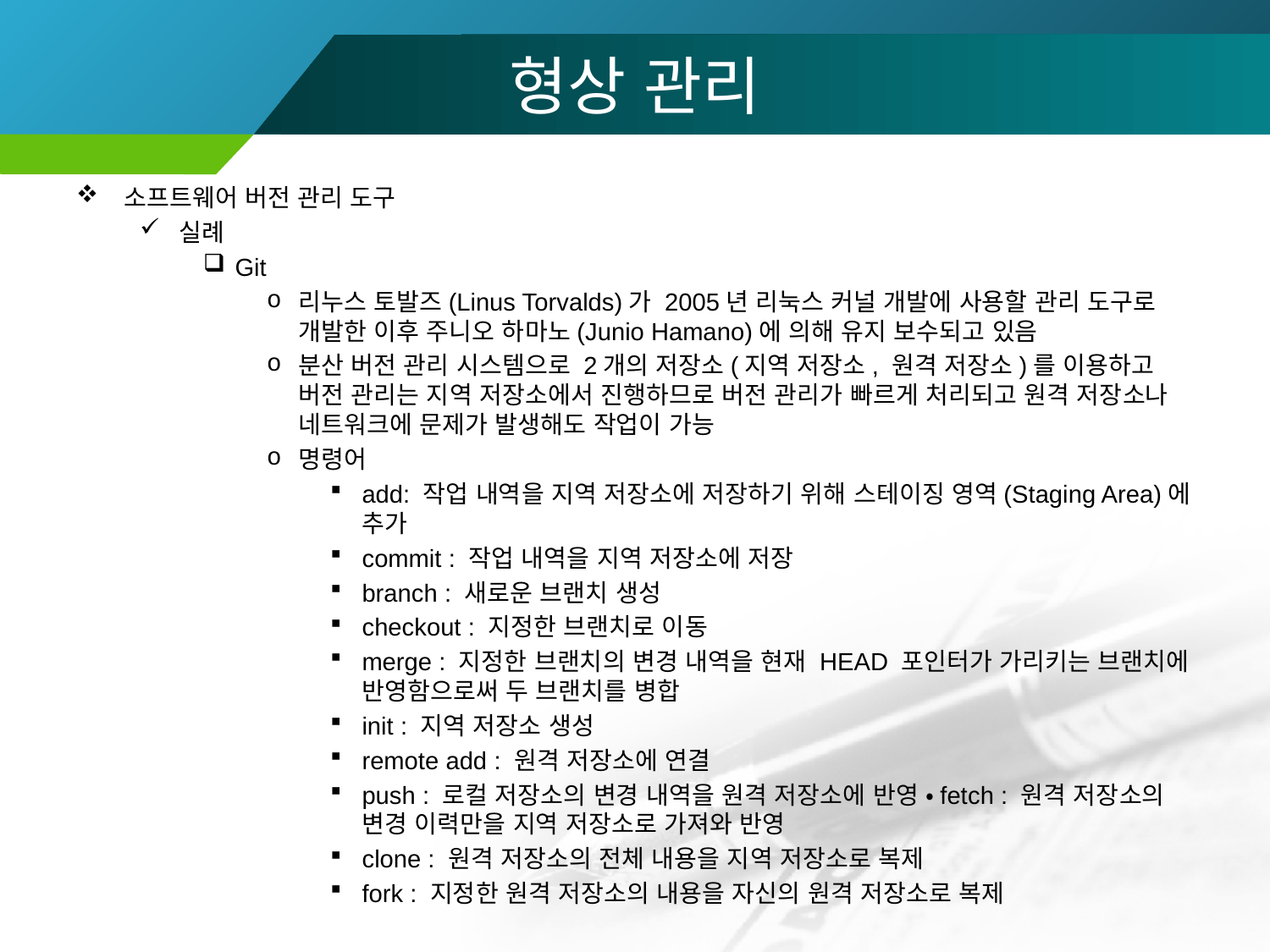

# 형상 관리
소프트웨어 버전 관리 도구
실례
Git
리누스 토발즈(Linus Torvalds)가 2005년 리눅스 커널 개발에 사용할 관리 도구로 개발한 이후 주니오 하마노(Junio Hamano)에 의해 유지 보수되고 있음
분산 버전 관리 시스템으로 2개의 저장소(지역 저장소, 원격 저장소)를 이용하고 버전 관리는 지역 저장소에서 진행하므로 버전 관리가 빠르게 처리되고 원격 저장소나 네트워크에 문제가 발생해도 작업이 가능
명령어
add: 작업 내역을 지역 저장소에 저장하기 위해 스테이징 영역(Staging Area)에 추가
commit : 작업 내역을 지역 저장소에 저장
branch : 새로운 브랜치 생성
checkout : 지정한 브랜치로 이동
merge : 지정한 브랜치의 변경 내역을 현재 HEAD 포인터가 가리키는 브랜치에 반영함으로써 두 브랜치를 병합
init : 지역 저장소 생성
remote add : 원격 저장소에 연결
push : 로컬 저장소의 변경 내역을 원격 저장소에 반영 •fetch : 원격 저장소의 변경 이력만을 지역 저장소로 가져와 반영
clone : 원격 저장소의 전체 내용을 지역 저장소로 복제
fork : 지정한 원격 저장소의 내용을 자신의 원격 저장소로 복제